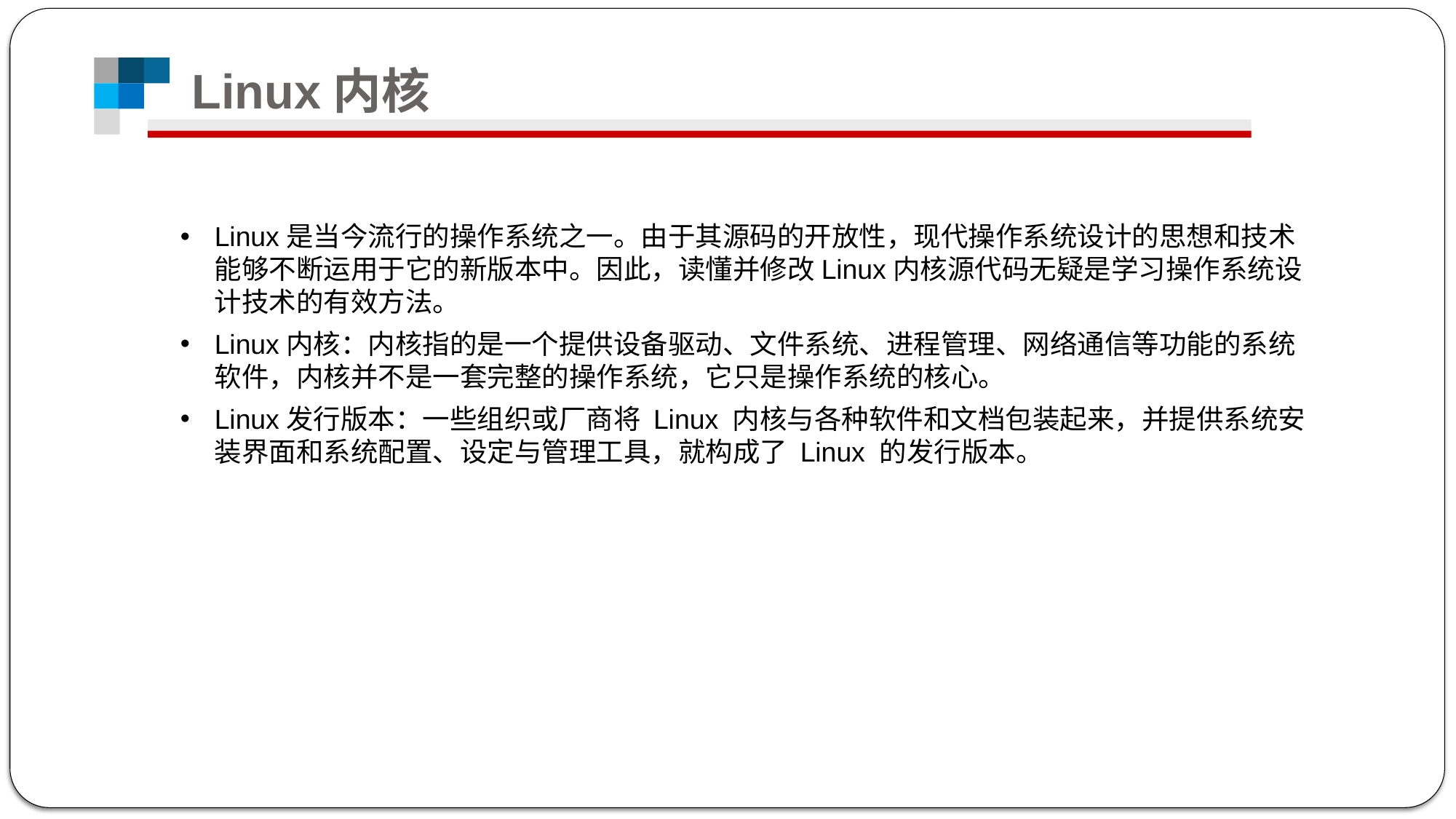

# Linux内核
Linux是当今流行的操作系统之一。由于其源码的开放性，现代操作系统设计的思想和技术能够不断运用于它的新版本中。因此，读懂并修改Linux内核源代码无疑是学习操作系统设计技术的有效方法。
Linux内核：内核指的是一个提供设备驱动、文件系统、进程管理、网络通信等功能的系统软件，内核并不是一套完整的操作系统，它只是操作系统的核心。
Linux发行版本：一些组织或厂商将 Linux 内核与各种软件和文档包装起来，并提供系统安装界面和系统配置、设定与管理工具，就构成了 Linux 的发行版本。